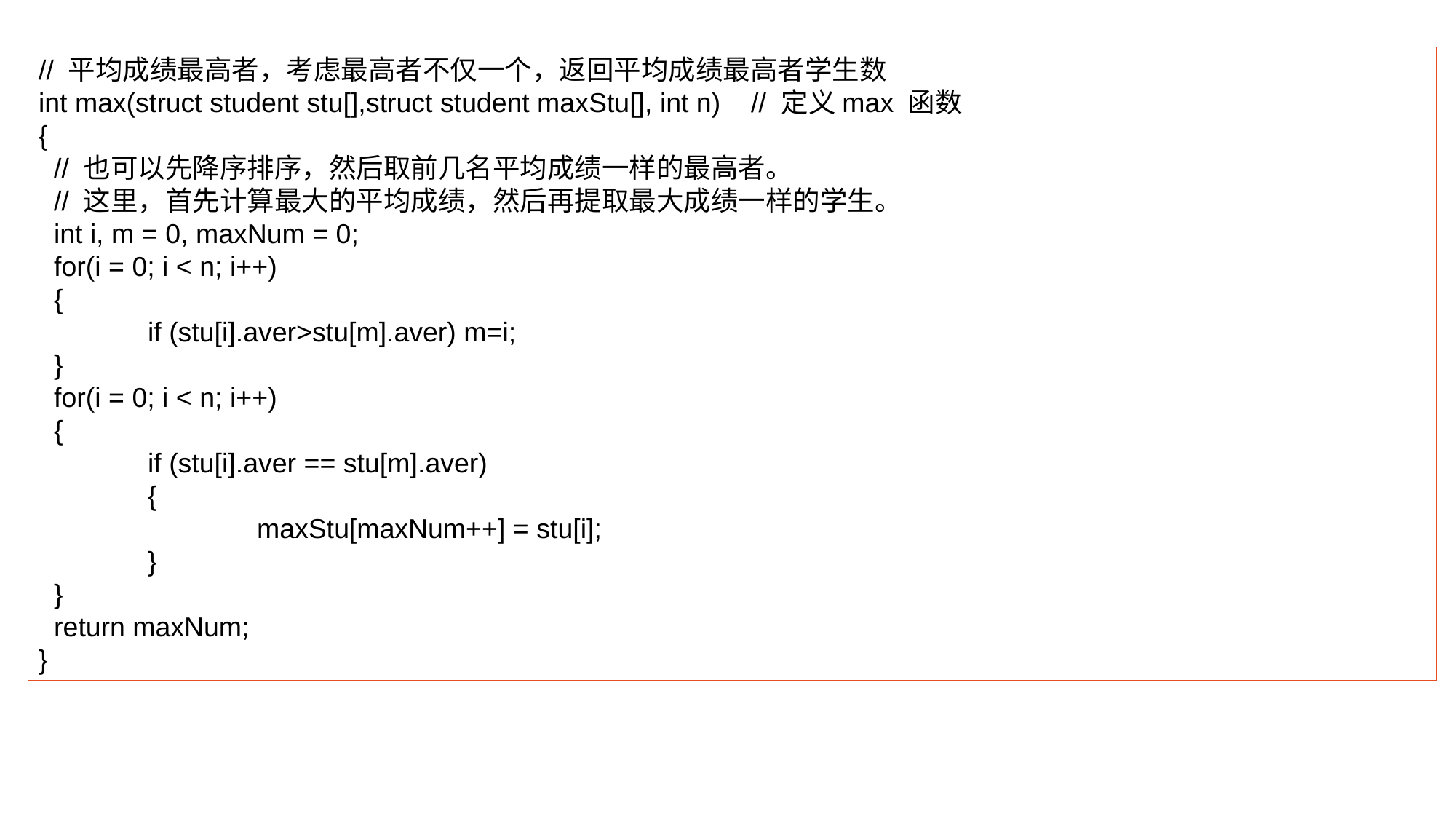

// 平均成绩最高者，考虑最高者不仅一个，返回平均成绩最高者学生数
int max(struct student stu[],struct student maxStu[], int n)    // 定义max 函数
{
  // 也可以先降序排序，然后取前几名平均成绩一样的最高者。
  // 这里，首先计算最大的平均成绩，然后再提取最大成绩一样的学生。
  int i, m = 0, maxNum = 0;
  for(i = 0; i < n; i++)
  {
  	if (stu[i].aver>stu[m].aver) m=i;
  }
  for(i = 0; i < n; i++)
  {
  	if (stu[i].aver == stu[m].aver)
  	{
  		maxStu[maxNum++] = stu[i];
	}
  }
  return maxNum;
}